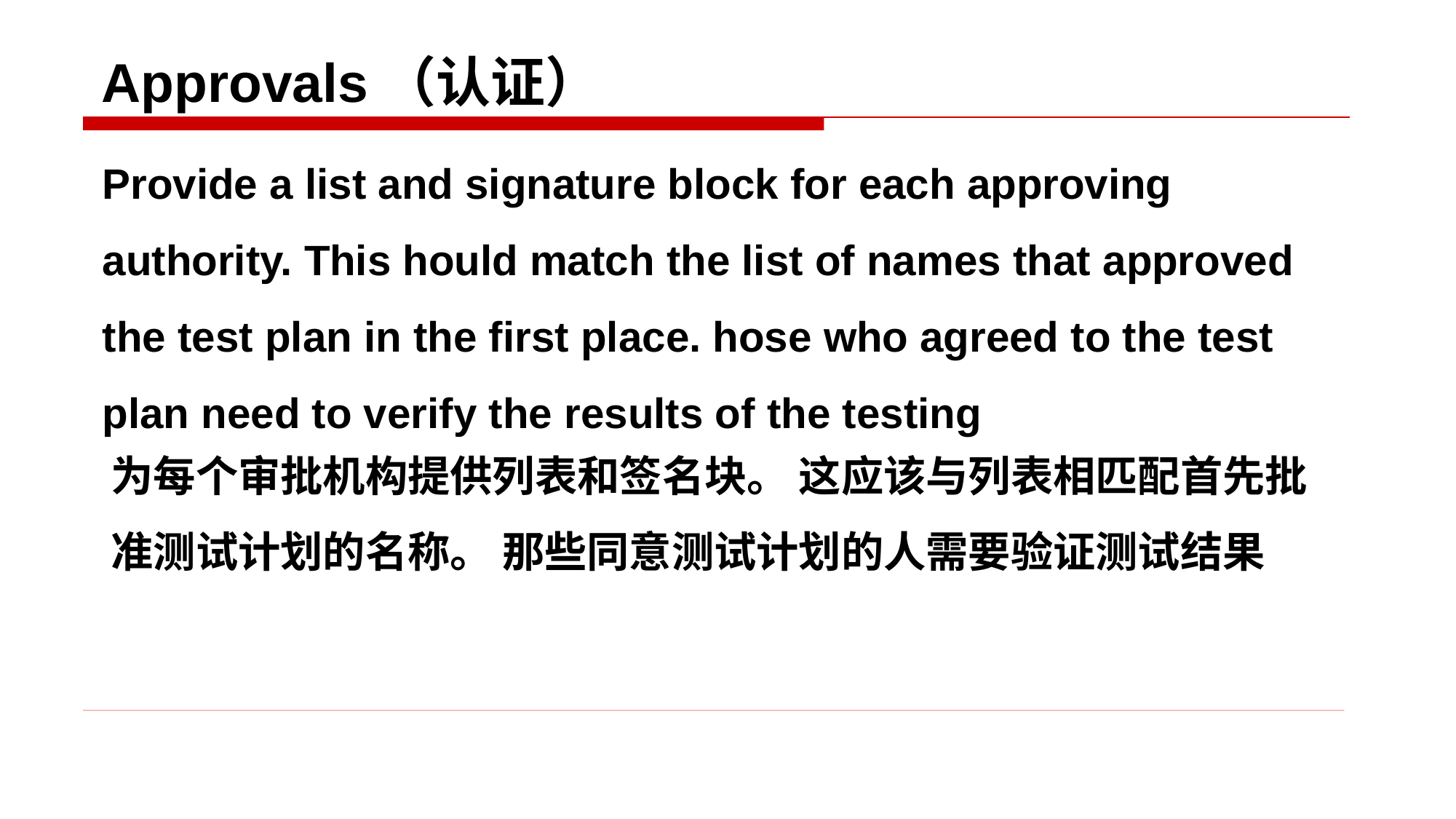

# Approvals（认证）
Provide a list and signature block for each approving authority. This hould match the list of names that approved the test plan in the first place. hose who agreed to the test plan need to verify the results of the testing
为每个审批机构提供列表和签名块。 这应该与列表相匹配首先批准测试计划的名称。 那些同意测试计划的人需要验证测试结果